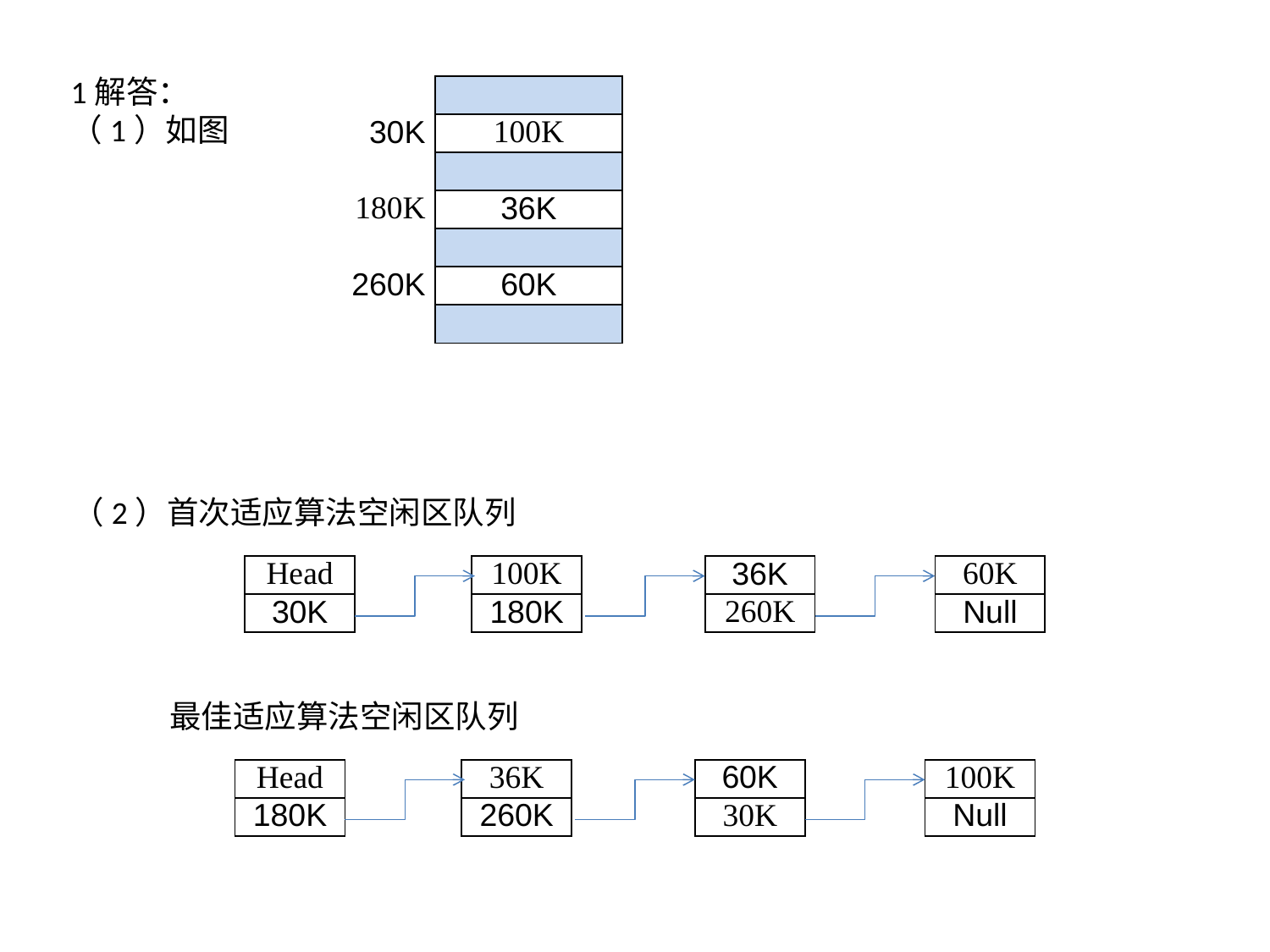

1解答：
（1）如图
|  |  |
| --- | --- |
| 30K | 100K |
|  |  |
| 180K | 36K |
|  |  |
| 260K | 60K |
|  |  |
（2）首次适应算法空闲区队列
| Head |
| --- |
| 30K |
| 100K |
| --- |
| 180K |
| 36K |
| --- |
| 260K |
| 60K |
| --- |
| Null |
最佳适应算法空闲区队列
| Head |
| --- |
| 180K |
| 36K |
| --- |
| 260K |
| 60K |
| --- |
| 30K |
| 100K |
| --- |
| Null |